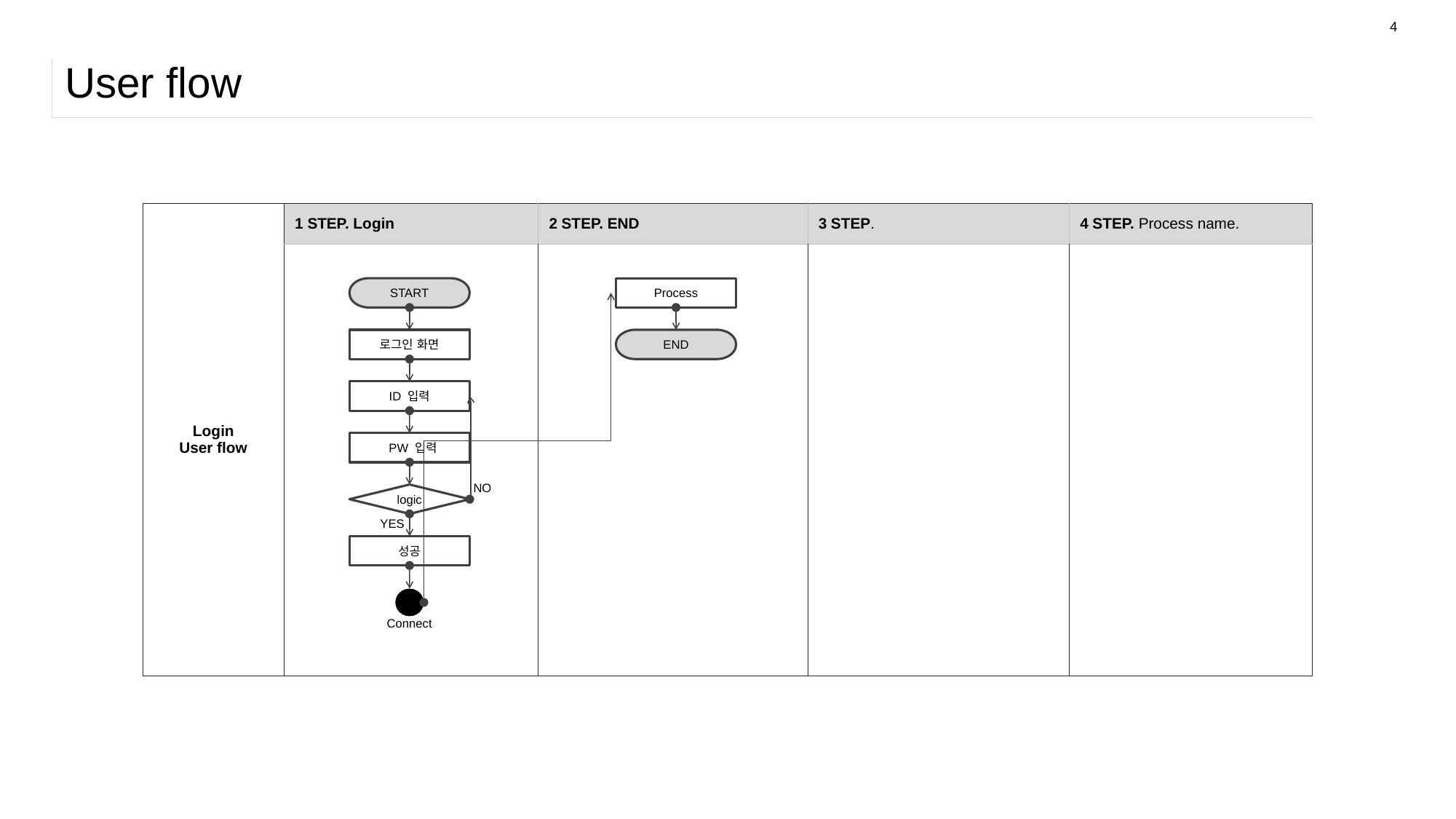

4
# User flow
| Login User flow | 1 STEP. Login | 2 STEP. END | 3 STEP. | 4 STEP. Process name. |
| --- | --- | --- | --- | --- |
|  |  |  |  |  |
START
Process
로그인 화면
END
ID 입력
  PW 입력
NO
logic
YES
성공

Connect